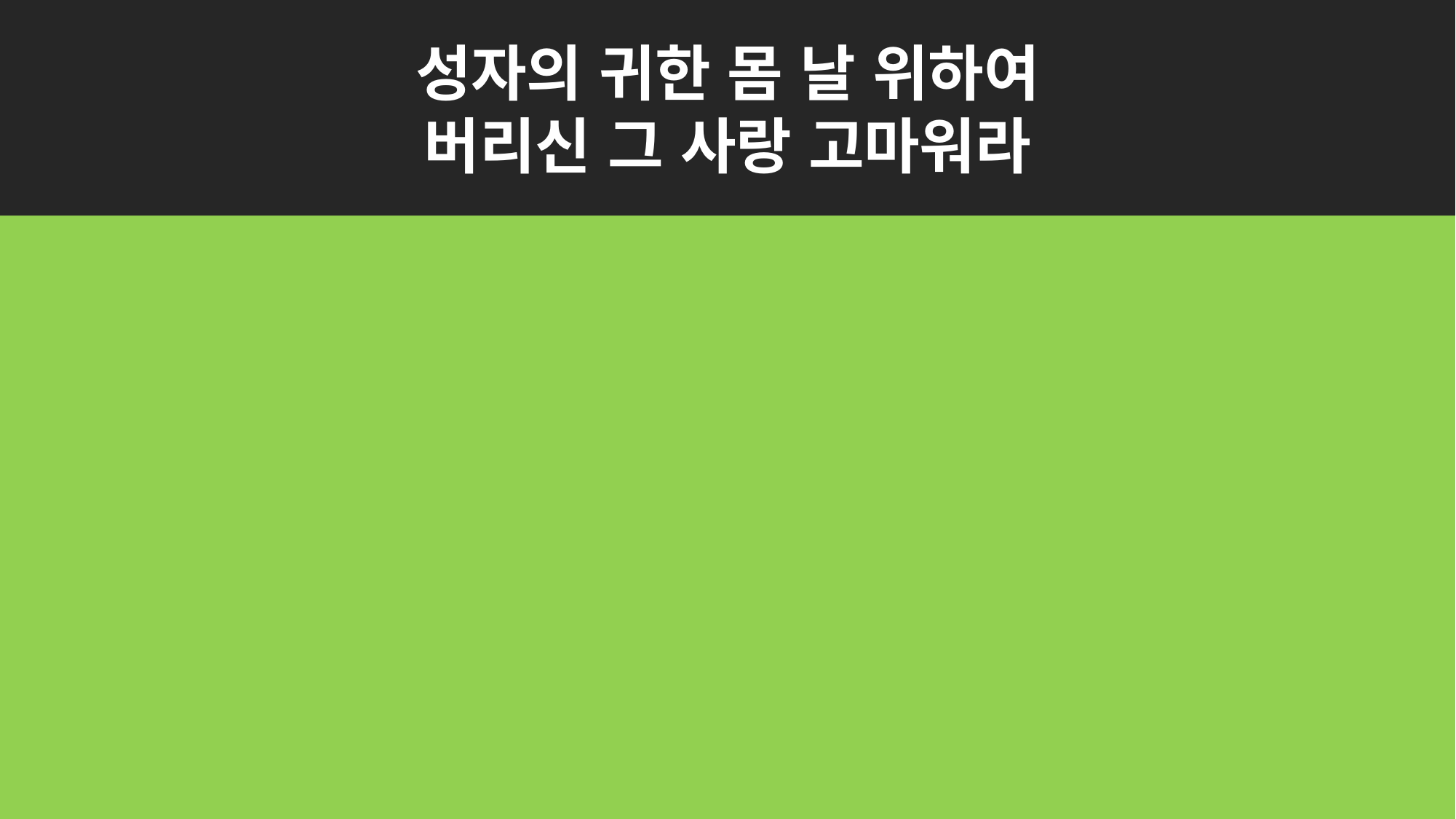

성자의 귀한 몸 날 위하여
버리신 그 사랑 고마워라